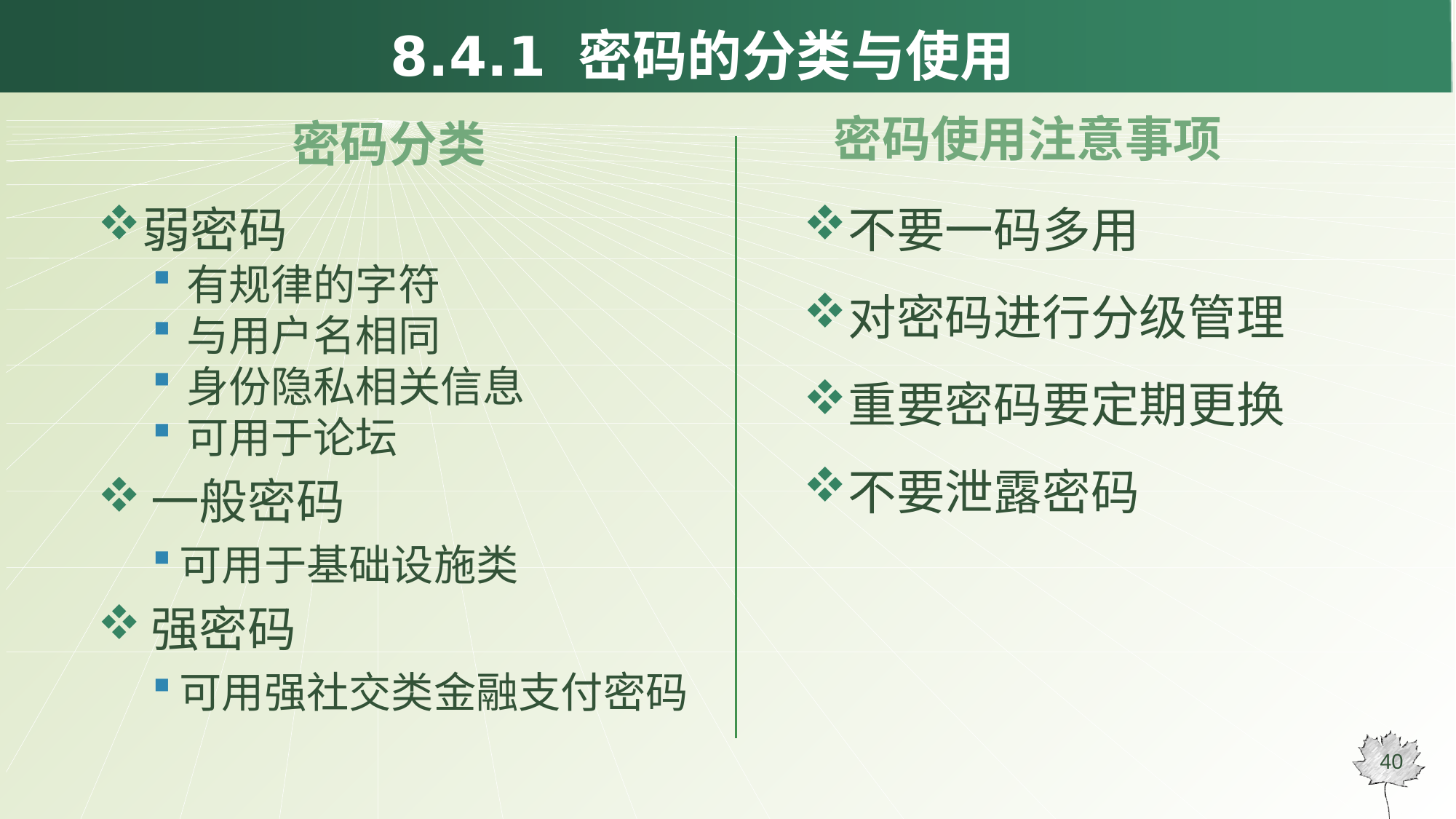

# 8.4.1 密码的分类与使用
密码分类
密码使用注意事项
弱密码
有规律的字符
与用户名相同
身份隐私相关信息
可用于论坛
一般密码
可用于基础设施类
强密码
可用强社交类金融支付密码
不要一码多用
对密码进行分级管理
重要密码要定期更换
不要泄露密码

40